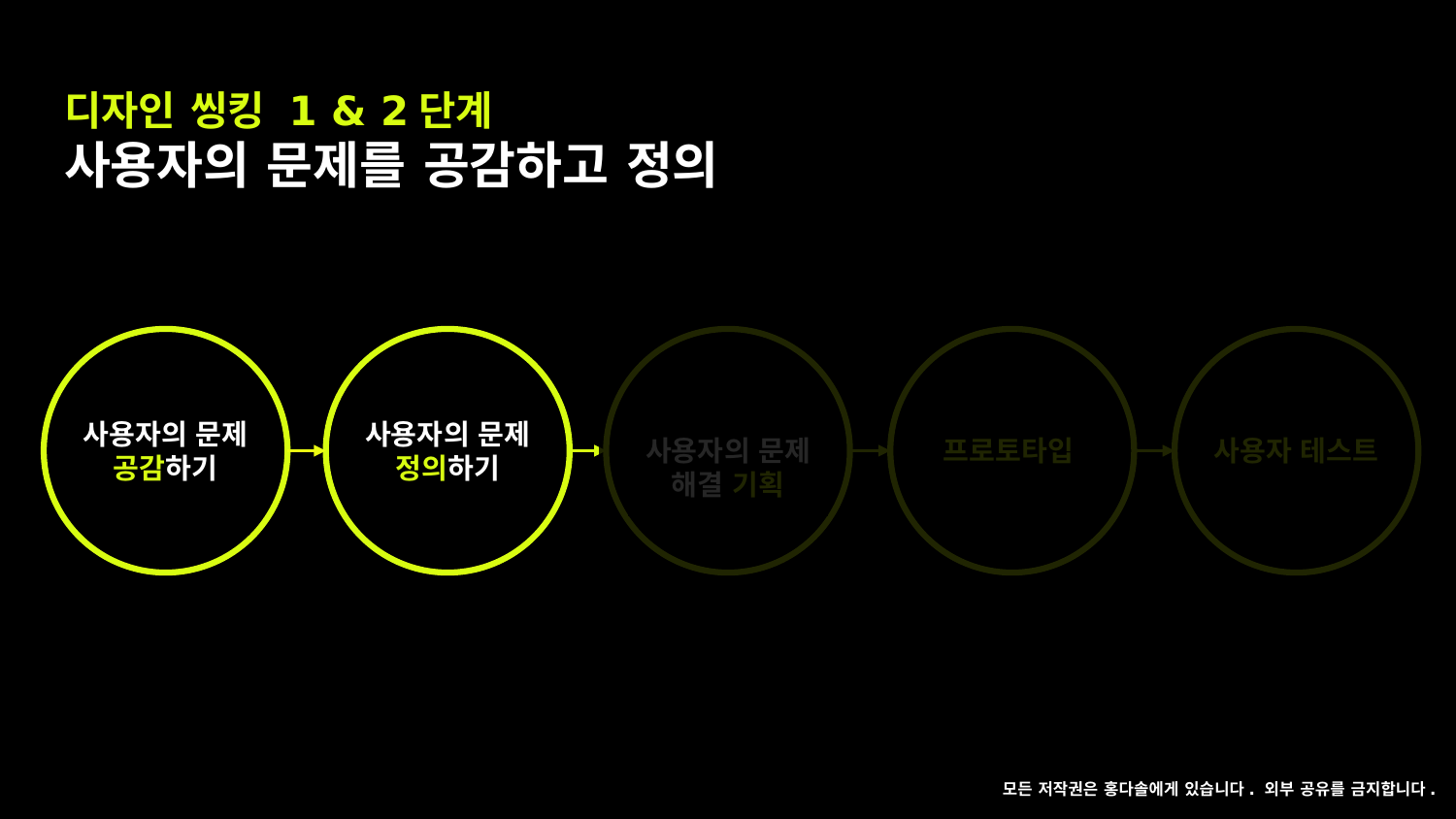

디자인 씽킹 1 & 2단계
사용자의 문제를 공감하고 정의

사용자의 문제
공감하기

사용자의 문제
정의하기

사용자의 문제
공감하기
사용자의 문제 해결 기획
프로토타입
사용자 테스트
모든 저작권은 홍다솔에게 있습니다. 외부 공유를 금지합니다.